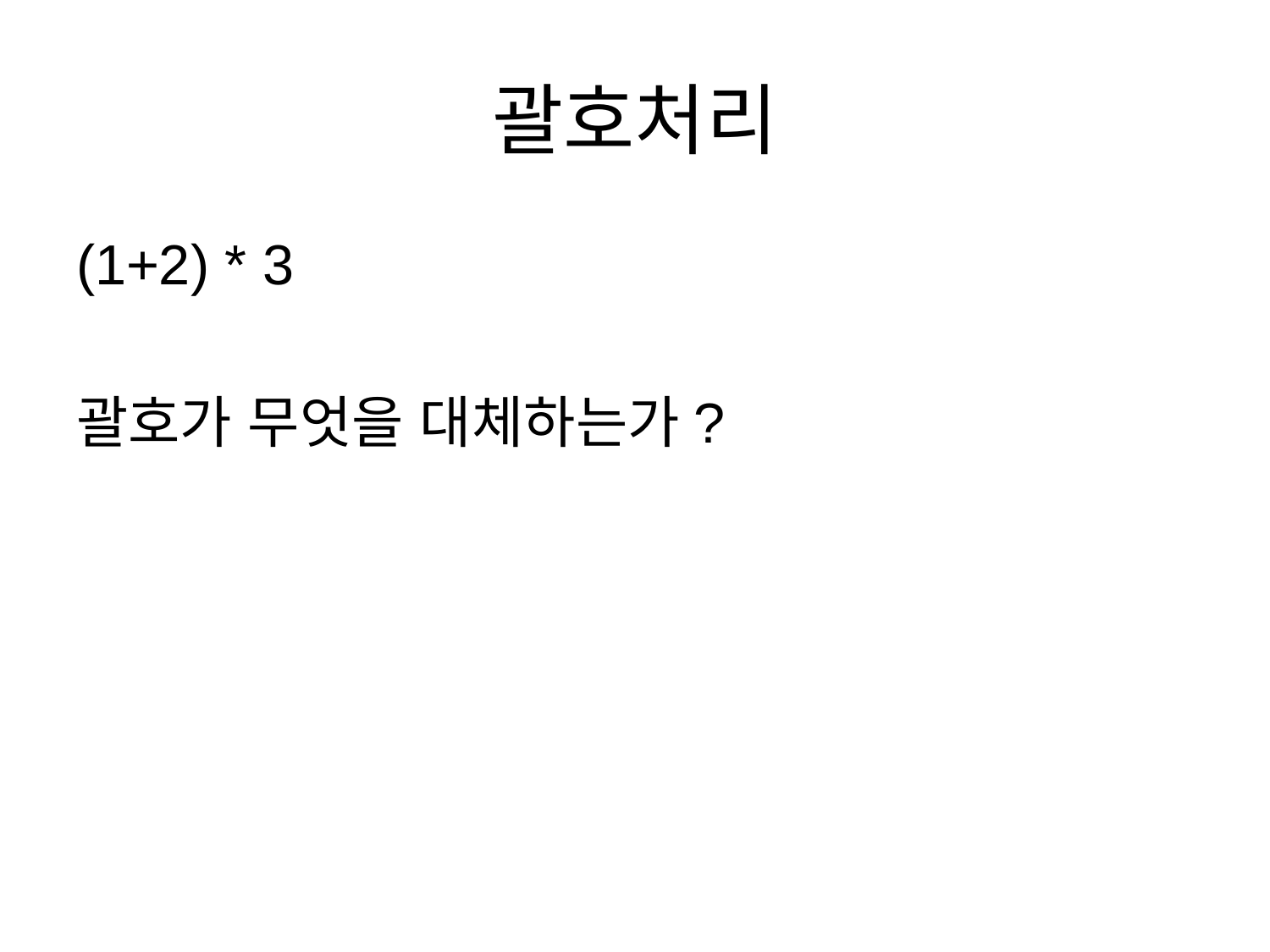

# 괄호처리
(1+2) * 3

괄호가 무엇을 대체하는가?